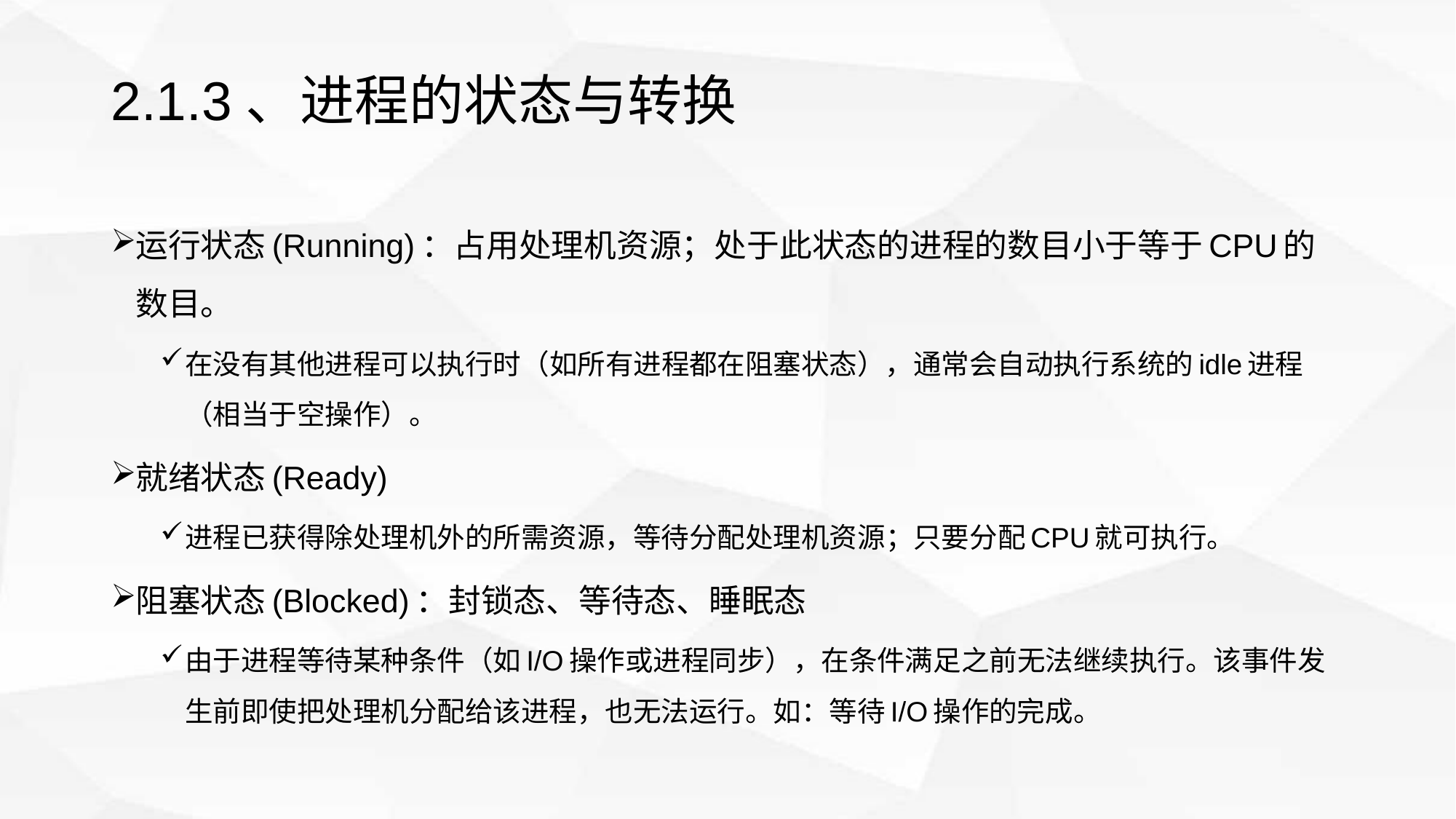

# 2.1.3、进程的状态与转换
运行状态(Running)：占用处理机资源；处于此状态的进程的数目小于等于CPU的数目。
在没有其他进程可以执行时（如所有进程都在阻塞状态），通常会自动执行系统的idle进程（相当于空操作）。
就绪状态(Ready)
进程已获得除处理机外的所需资源，等待分配处理机资源；只要分配CPU就可执行。
阻塞状态(Blocked)：封锁态、等待态、睡眠态
由于进程等待某种条件（如I/O操作或进程同步），在条件满足之前无法继续执行。该事件发生前即使把处理机分配给该进程，也无法运行。如：等待I/O操作的完成。